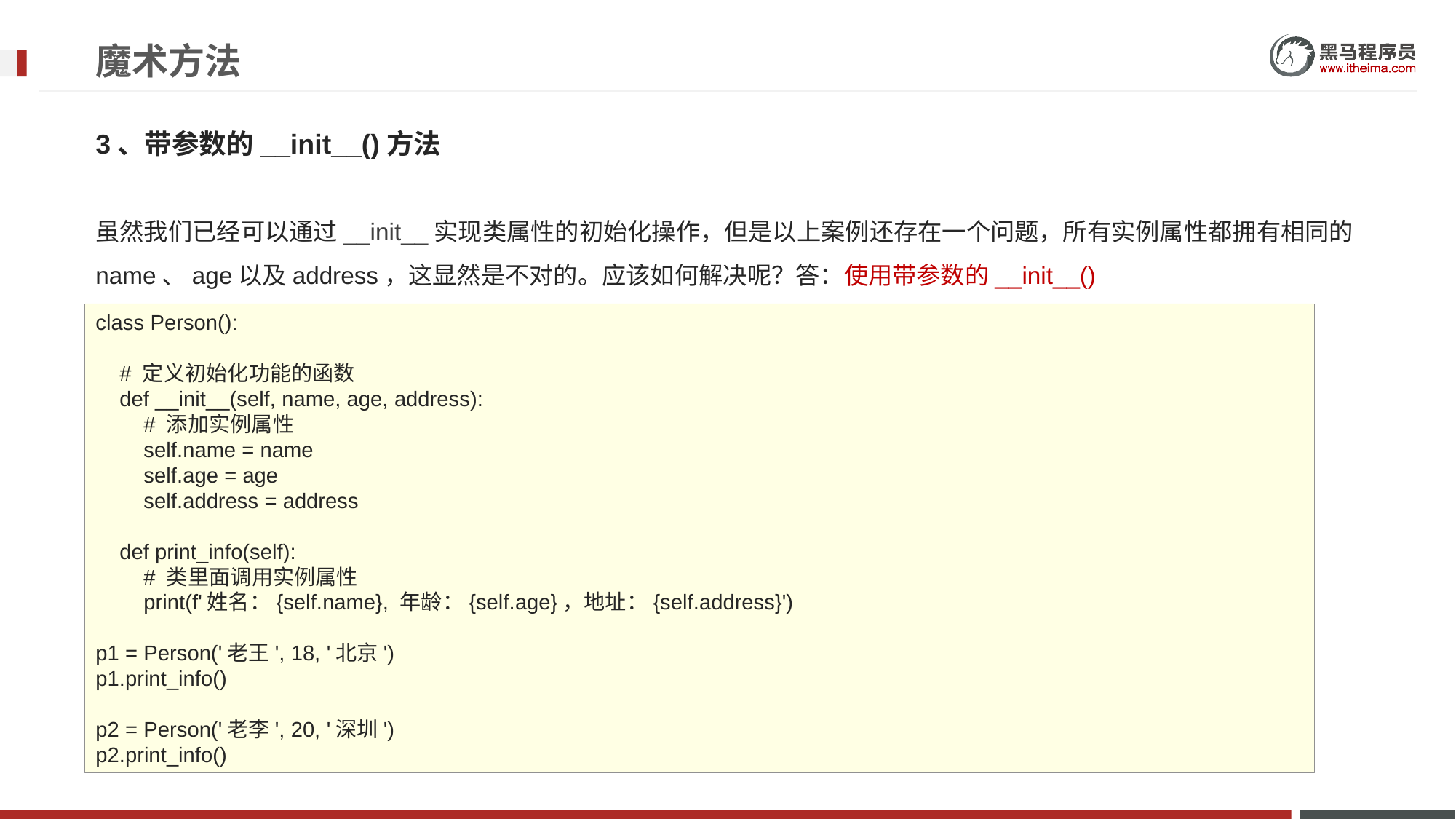

# 魔术方法
3、带参数的__init__()方法
虽然我们已经可以通过__init__实现类属性的初始化操作，但是以上案例还存在一个问题，所有实例属性都拥有相同的name、age以及address，这显然是不对的。应该如何解决呢？答：使用带参数的__init__()
class Person():

    # 定义初始化功能的函数
    def __init__(self, name, age, address):
        # 添加实例属性
        self.name = name
        self.age = age
        self.address = address

    def print_info(self):
        # 类里面调用实例属性
        print(f'姓名：{self.name}, 年龄：{self.age}，地址：{self.address}')

p1 = Person('老王', 18, '北京')
p1.print_info()

p2 = Person('老李', 20, '深圳')
p2.print_info()